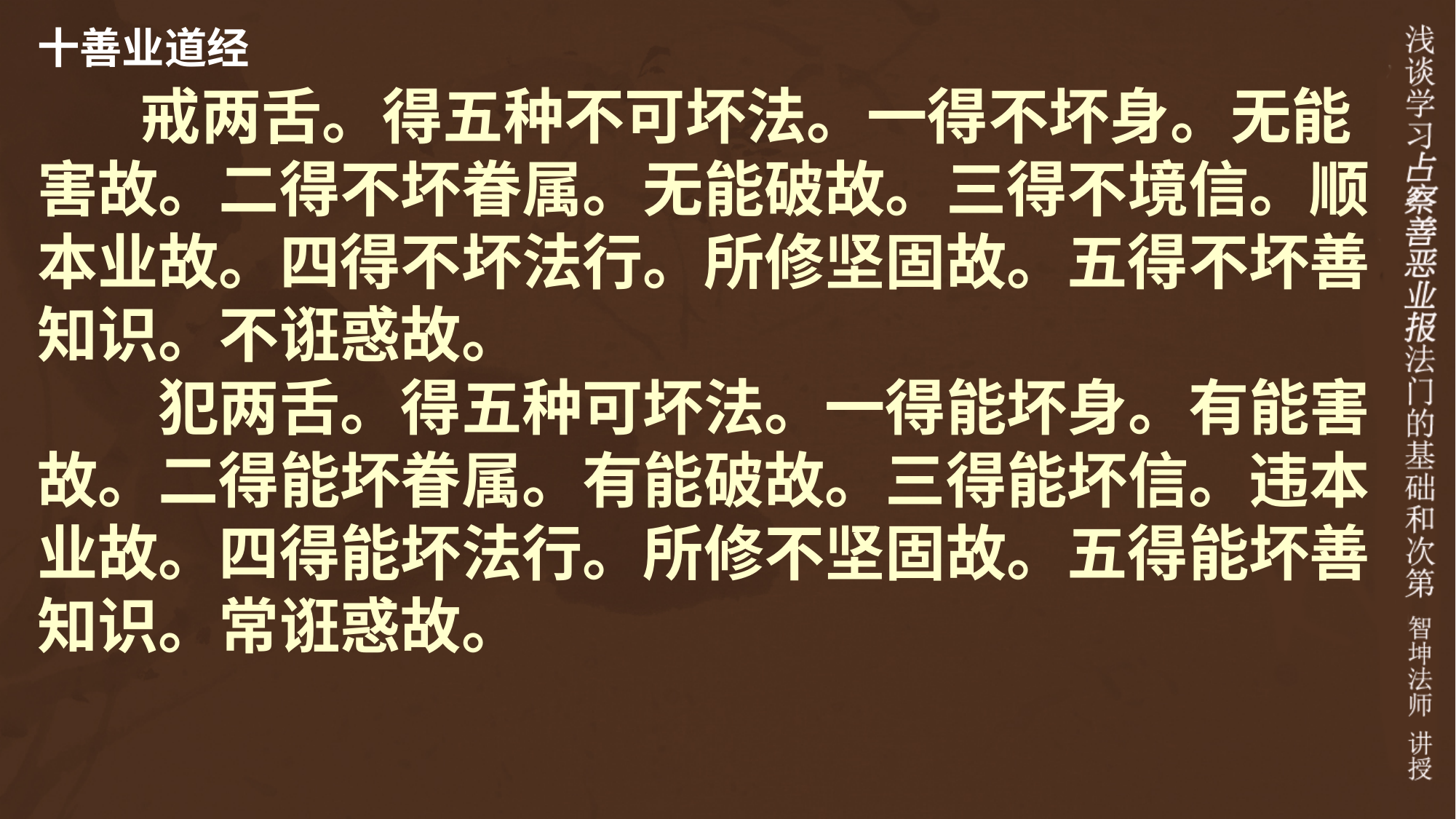

# 十善业道经
　　戒两舌。得五种不可坏法。一得不坏身。无能害故。二得不坏眷属。无能破故。三得不境信。顺本业故。四得不坏法行。所修坚固故。五得不坏善知识。不诳惑故。
　　犯两舌。得五种可坏法。一得能坏身。有能害故。二得能坏眷属。有能破故。三得能坏信。违本业故。四得能坏法行。所修不坚固故。五得能坏善知识。常诳惑故。